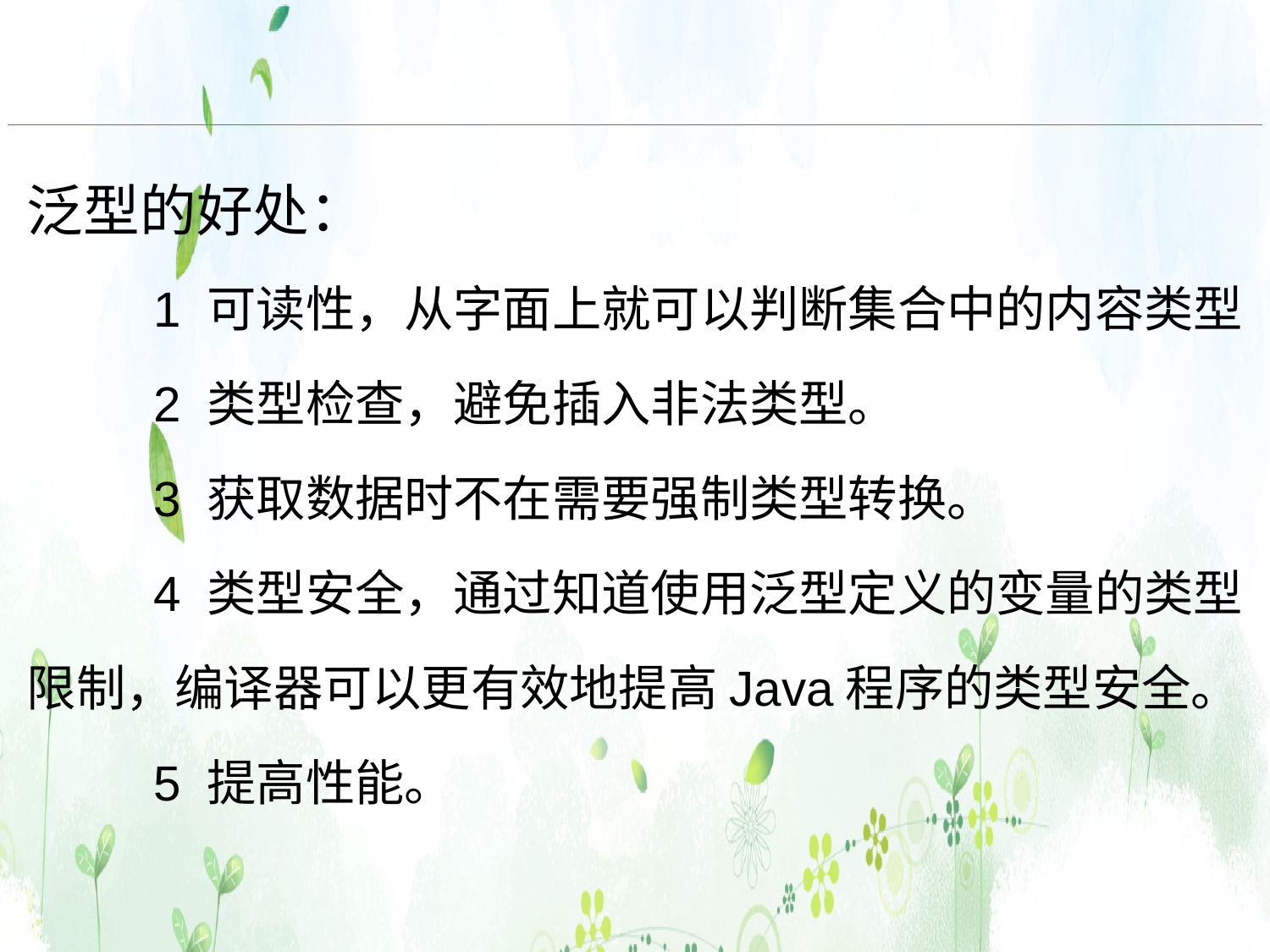

泛型的好处：
	1 可读性，从字面上就可以判断集合中的内容类型
	2 类型检查，避免插入非法类型。
	3 获取数据时不在需要强制类型转换。
	4 类型安全，通过知道使用泛型定义的变量的类型限制，编译器可以更有效地提高Java程序的类型安全。
 	5 提高性能。